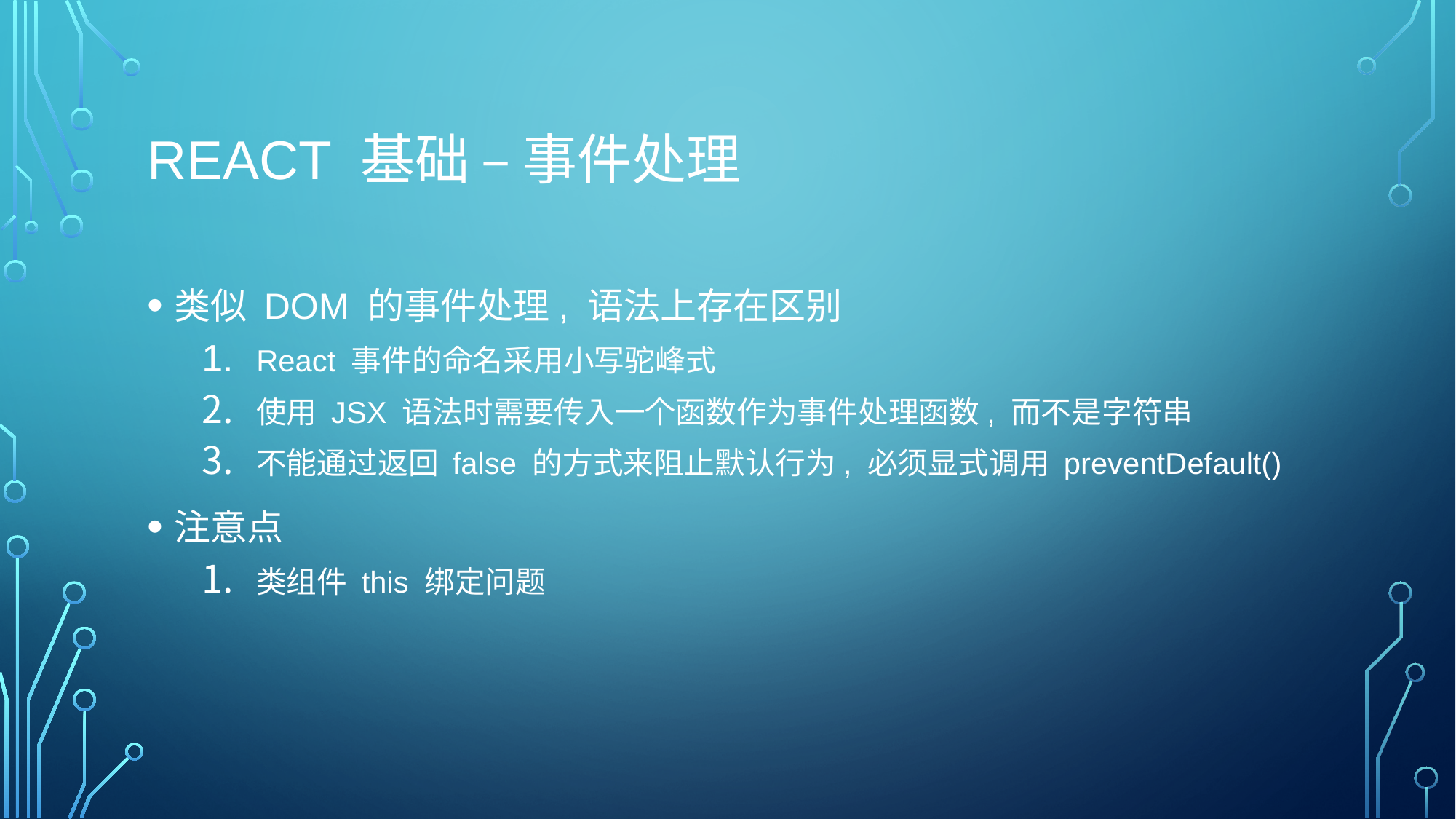

# React 基础 – 事件处理
类似 DOM 的事件处理, 语法上存在区别
React 事件的命名采用小写驼峰式
使用 JSX 语法时需要传入一个函数作为事件处理函数, 而不是字符串
不能通过返回 false 的方式来阻止默认行为, 必须显式调用 preventDefault()
注意点
类组件 this 绑定问题